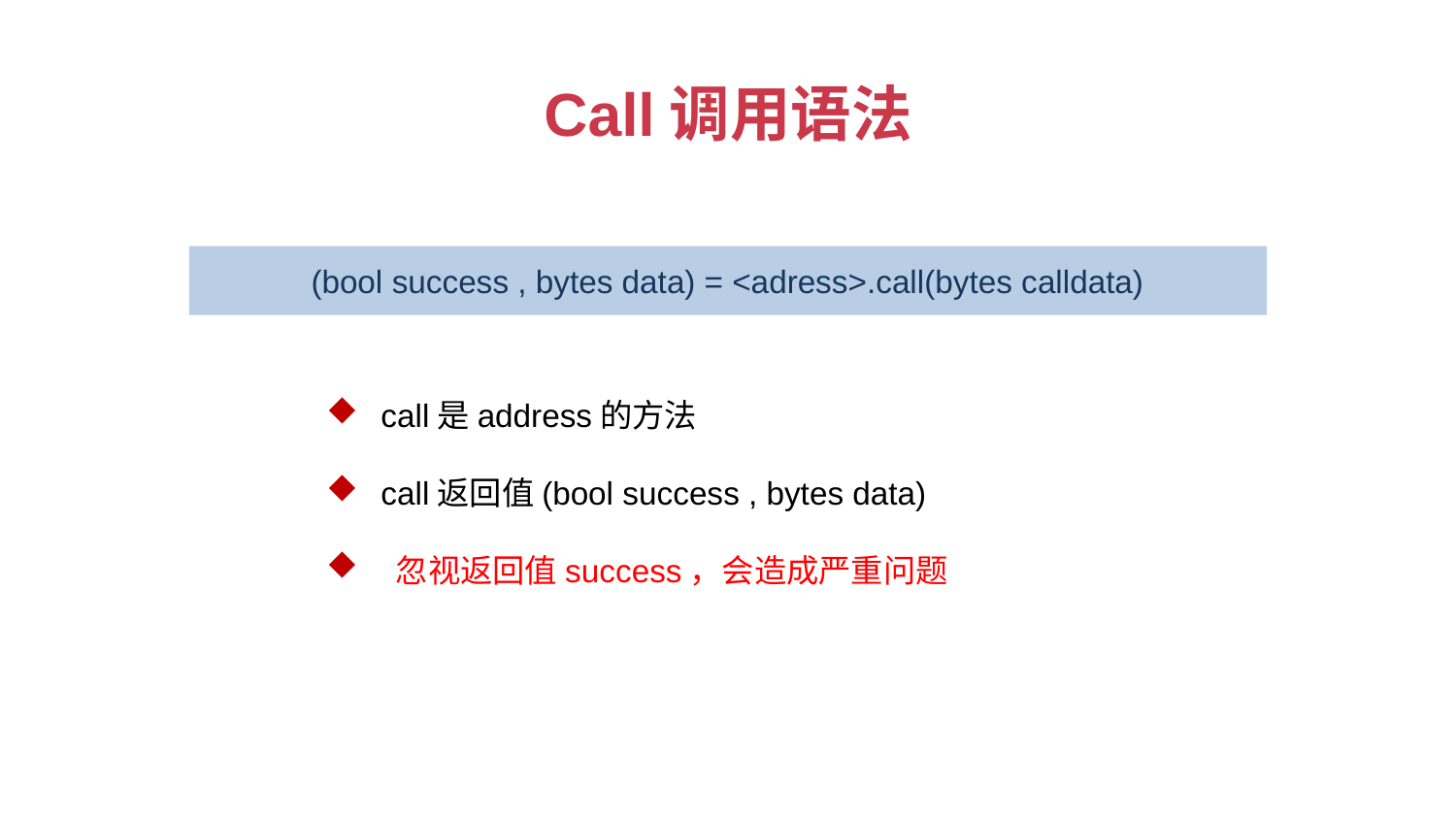

Call调用语法
(bool success , bytes data) = <adress>.call(bytes calldata)

call是address的方法
call返回值(bool success , bytes data)
 忽视返回值success，会造成严重问题